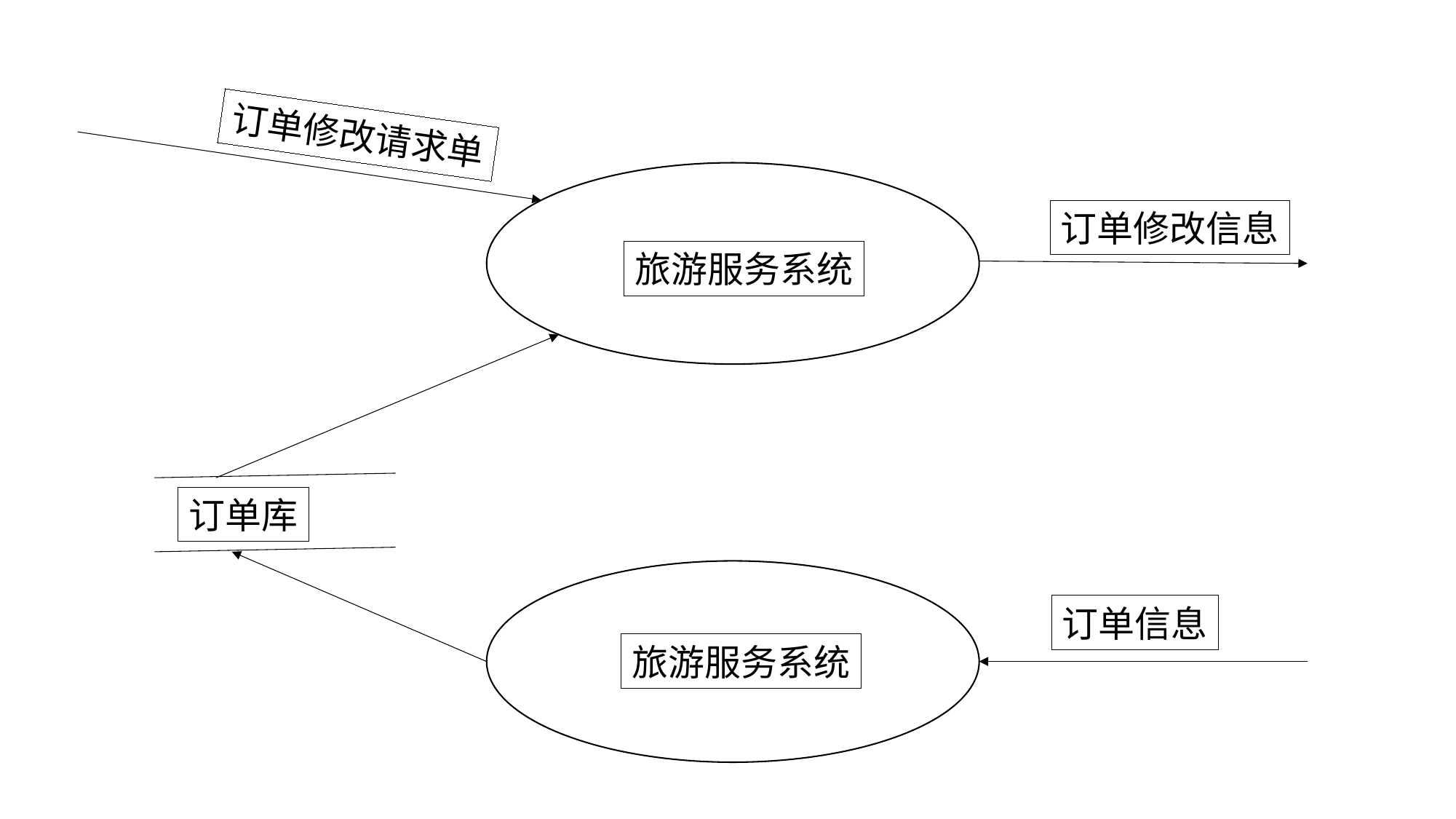

订单修改请求单

订单修改信息
旅游服务系统
订单库

订单信息
旅游服务系统